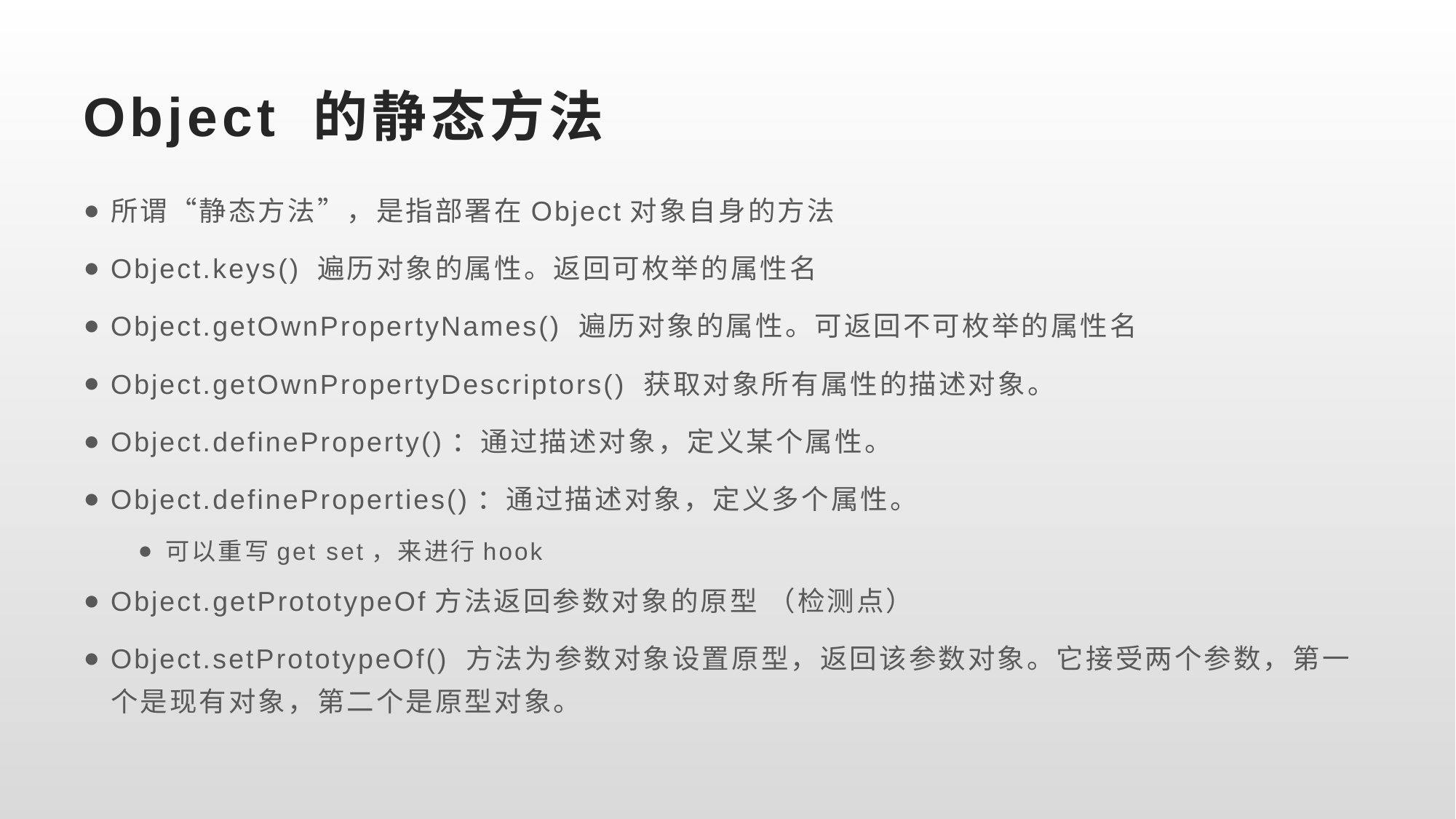

# Object 的静态方法
所谓“静态方法”，是指部署在Object对象自身的方法
Object.keys() 遍历对象的属性。返回可枚举的属性名
Object.getOwnPropertyNames() 遍历对象的属性。可返回不可枚举的属性名
Object.getOwnPropertyDescriptors() 获取对象所有属性的描述对象。
Object.defineProperty()：通过描述对象，定义某个属性。
Object.defineProperties()：通过描述对象，定义多个属性。
可以重写get set，来进行hook
Object.getPrototypeOf方法返回参数对象的原型 （检测点）
Object.setPrototypeOf() 方法为参数对象设置原型，返回该参数对象。它接受两个参数，第一个是现有对象，第二个是原型对象。